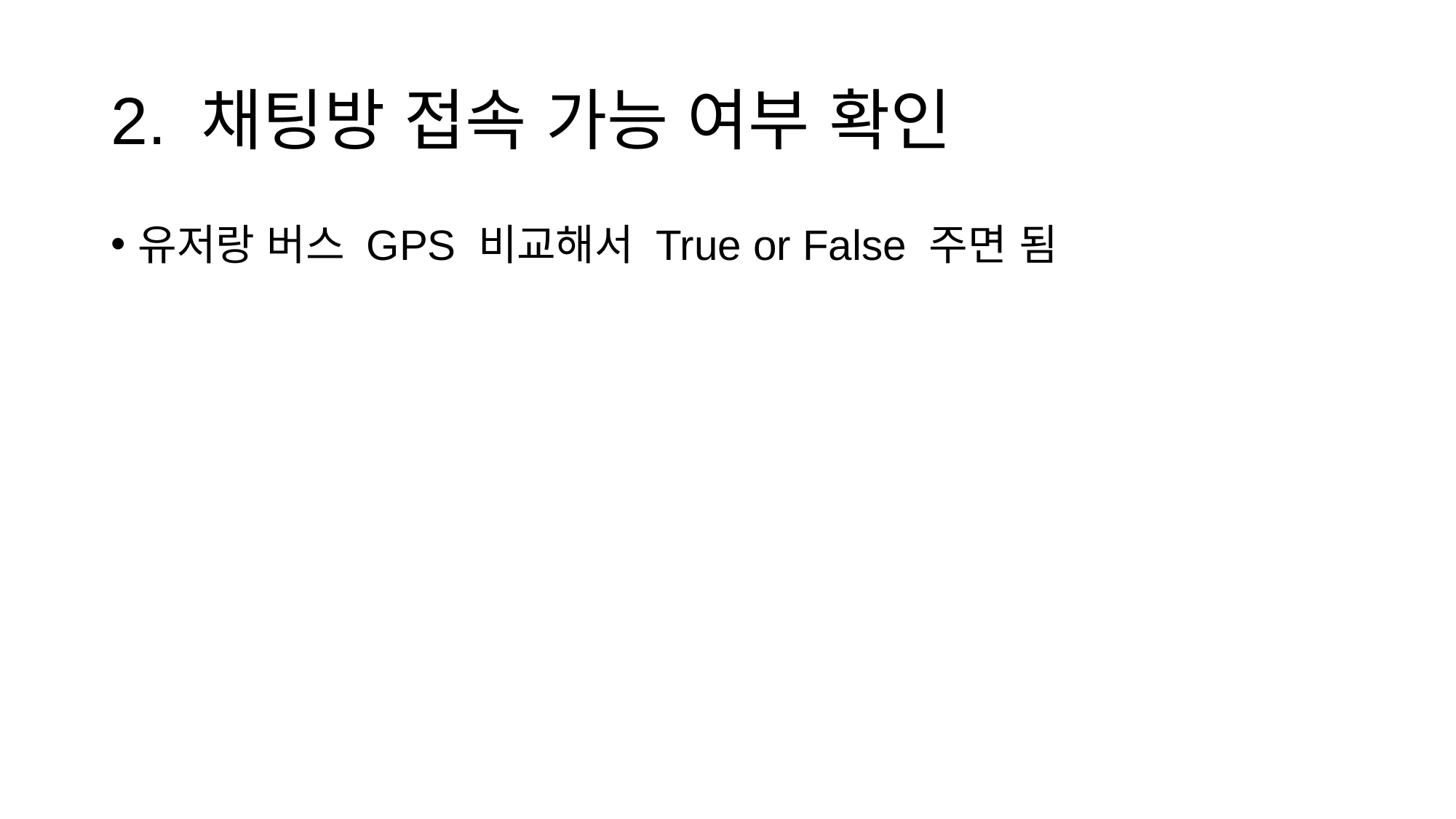

# 2. 채팅방 접속 가능 여부 확인
유저랑 버스 GPS 비교해서 True or False 주면 됨